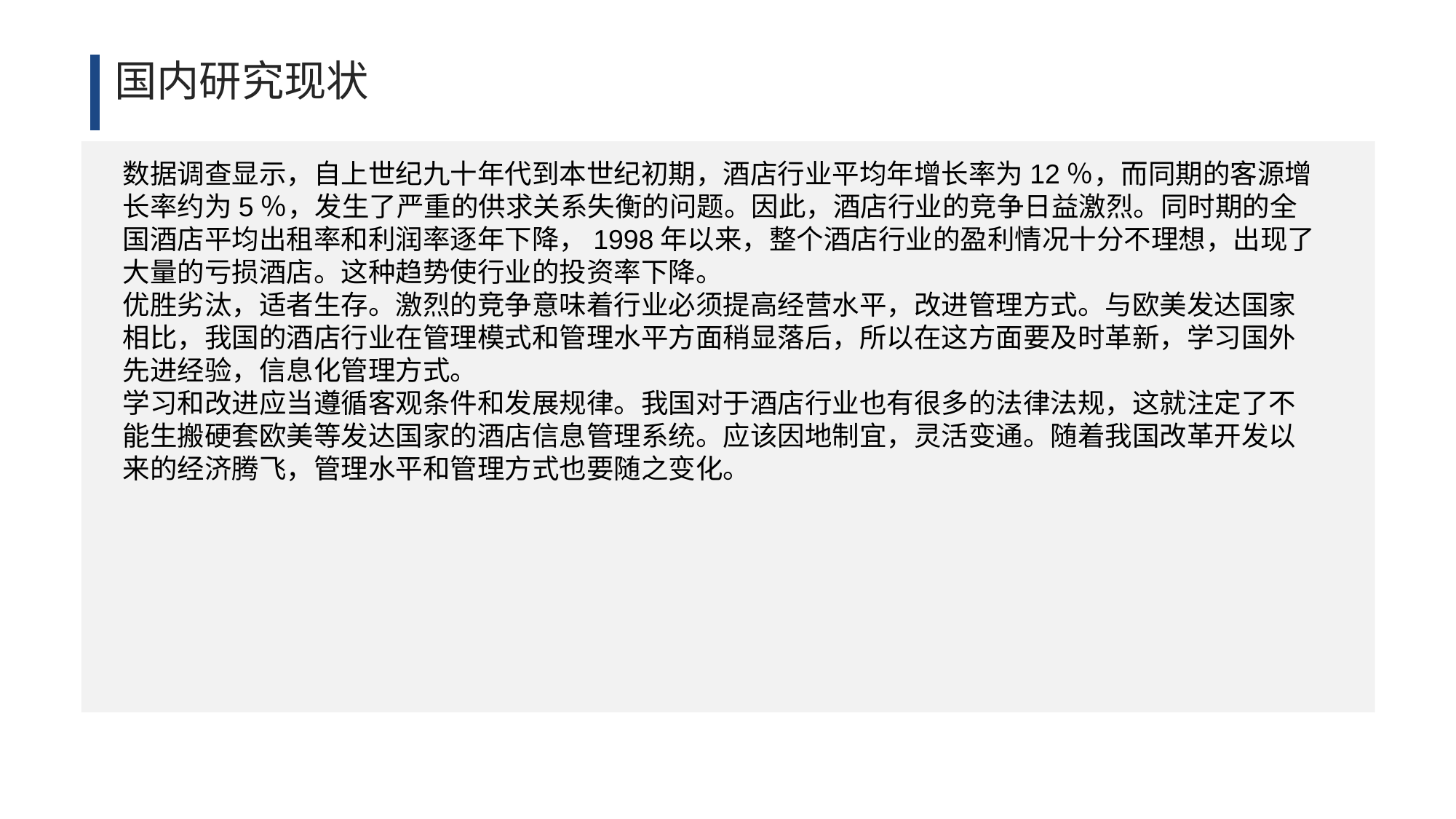

国内研究现状

数据调查显示，自上世纪九十年代到本世纪初期，酒店行业平均年增长率为12％，而同期的客源增长率约为5％，发生了严重的供求关系失衡的问题。因此，酒店行业的竞争日益激烈。同时期的全国酒店平均出租率和利润率逐年下降，1998年以来，整个酒店行业的盈利情况十分不理想，出现了大量的亏损酒店。这种趋势使行业的投资率下降。
优胜劣汰，适者生存。激烈的竞争意味着行业必须提高经营水平，改进管理方式。与欧美发达国家相比，我国的酒店行业在管理模式和管理水平方面稍显落后，所以在这方面要及时革新，学习国外先进经验，信息化管理方式。
学习和改进应当遵循客观条件和发展规律。我国对于酒店行业也有很多的法律法规，这就注定了不能生搬硬套欧美等发达国家的酒店信息管理系统。应该因地制宜，灵活变通。随着我国改革开发以来的经济腾飞，管理水平和管理方式也要随之变化。